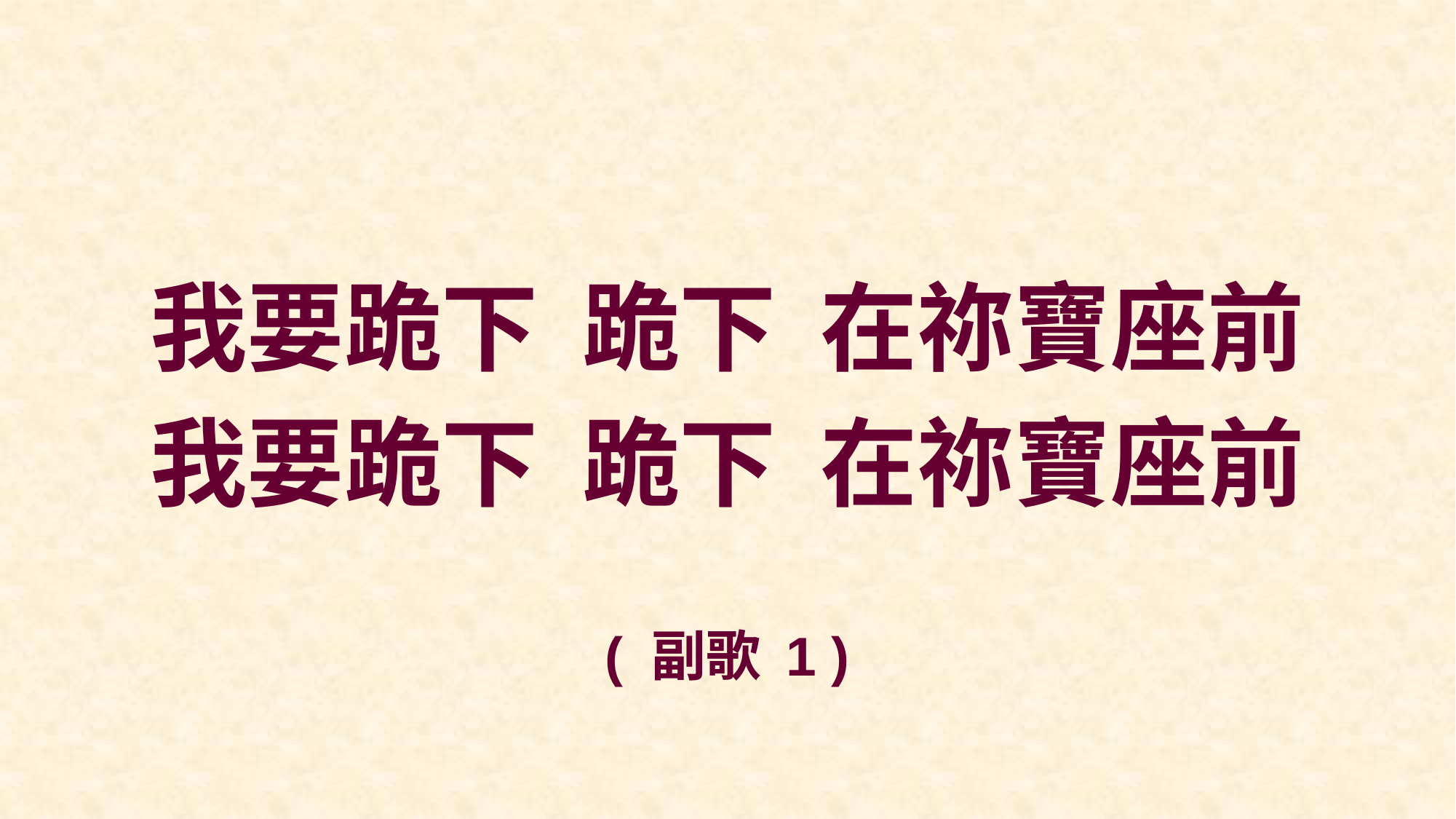

我要跪下  跪下  在祢寶座前
我要跪下  跪下  在祢寶座前
( 副歌 1 )